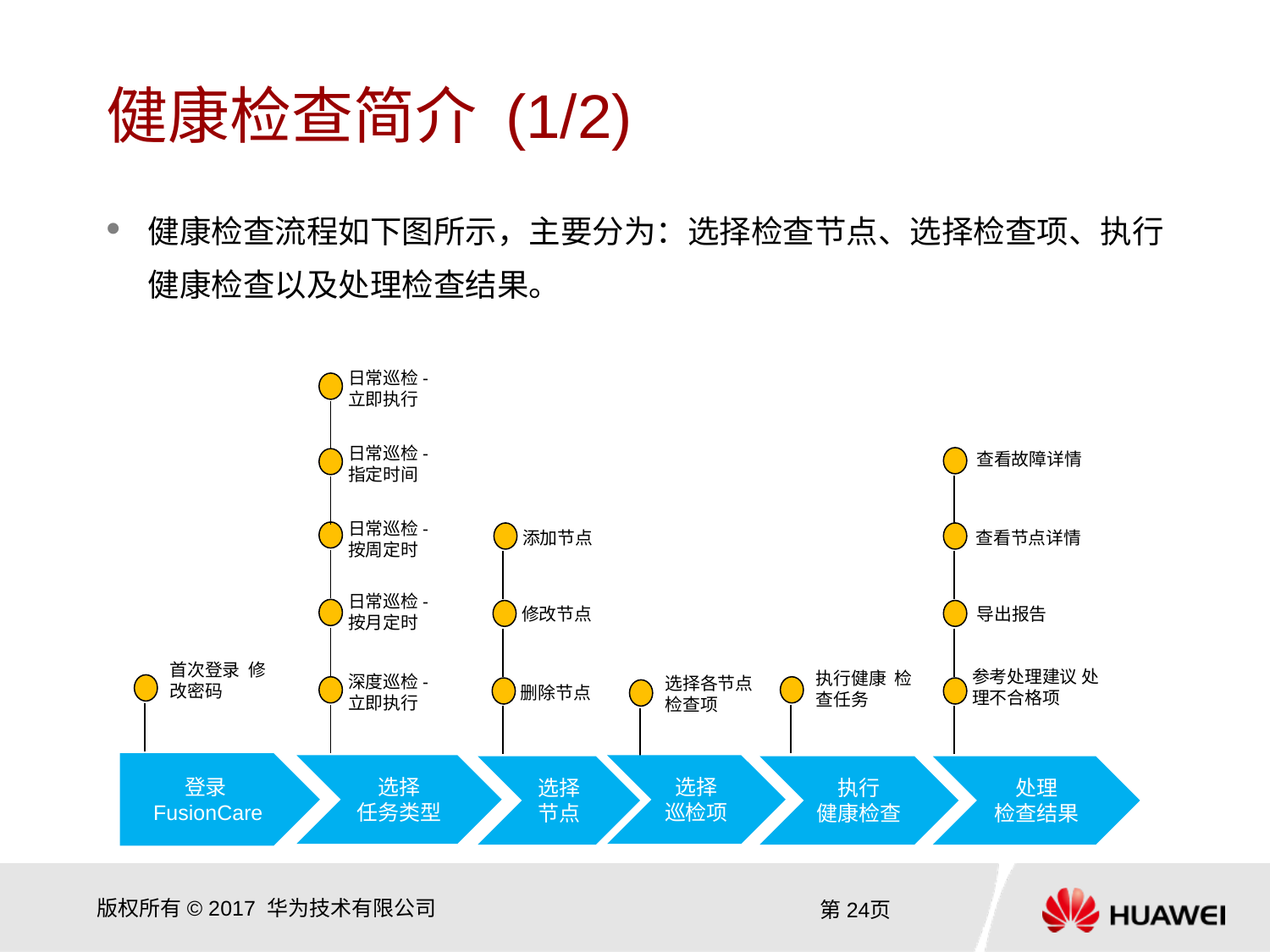

# 健康检查简介 (1/2)
健康检查流程如下图所示，主要分为：选择检查节点、选择检查项、执行健康检查以及处理检查结果。

日常巡检- 立即执行

日常巡检- 指定时间
查看故障详情

日常巡检- 按周定时
添加节点
查看节点详情

日常巡检- 按月定时
修改节点
导出报告

首次登录  修改密码
参考处理建议 处理不合格项
执行健康  检查任务
深度巡检- 立即执行
选择各节点检查项

删除节点

登录FusionCare
选择
任务类型
选择
巡检项
选择节点
执行
健康检查
处理
检查结果